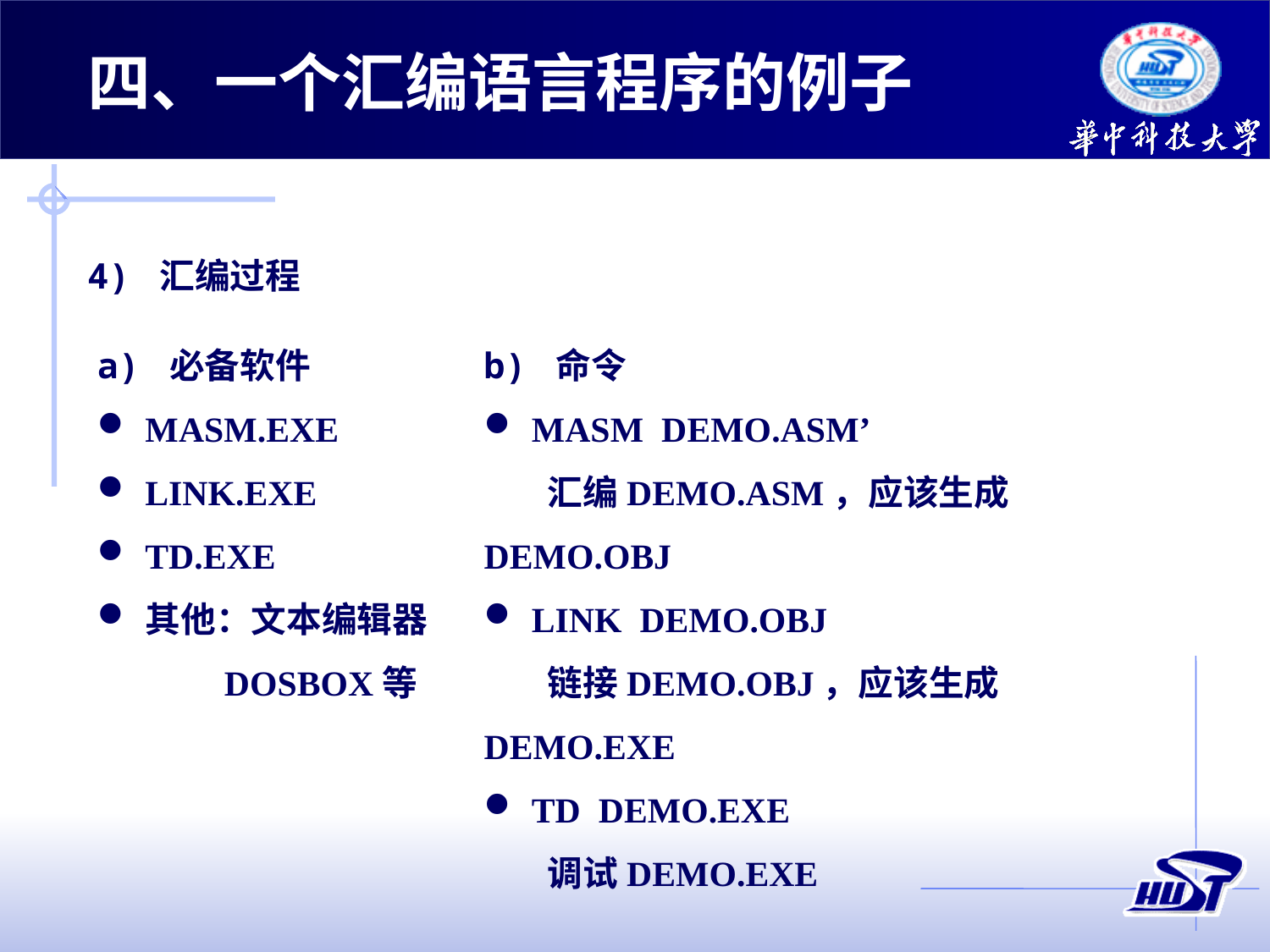

四、一个汇编语言程序的例子
4) 汇编过程
a) 必备软件
MASM.EXE
LINK.EXE
TD.EXE
其他：文本编辑器
DOSBOX等
b) 命令
MASM  DEMO.ASM’
汇编DEMO.ASM，应该生成DEMO.OBJ
LINK  DEMO.OBJ
链接DEMO.OBJ，应该生成DEMO.EXE
TD  DEMO.EXE
调试DEMO.EXE